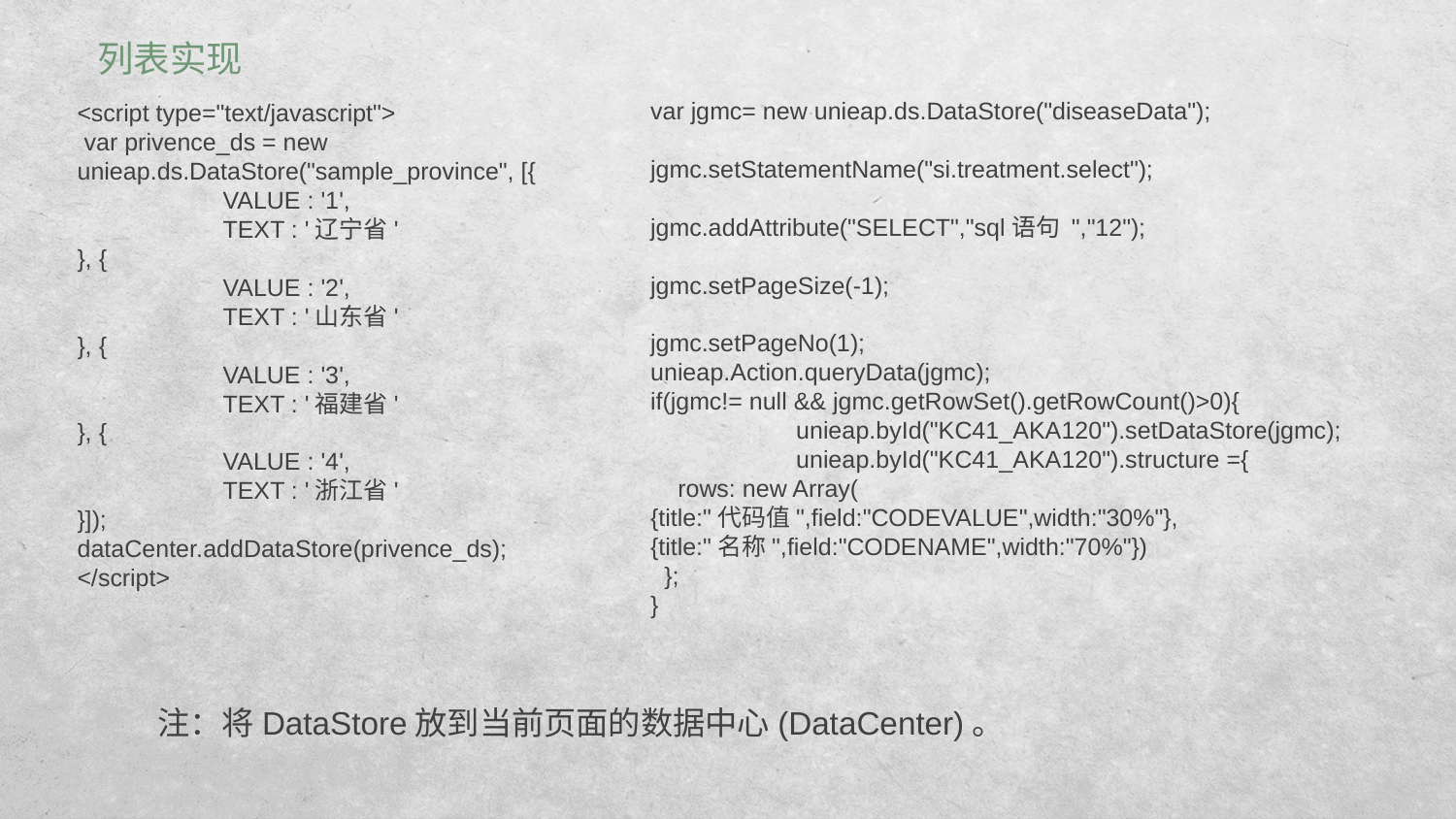

列表实现
var jgmc= new unieap.ds.DataStore("diseaseData");

jgmc.setStatementName("si.treatment.select");

jgmc.addAttribute("SELECT","sql语句 ","12");

jgmc.setPageSize(-1);

jgmc.setPageNo(1);
unieap.Action.queryData(jgmc);
if(jgmc!= null && jgmc.getRowSet().getRowCount()>0){
	unieap.byId("KC41_AKA120").setDataStore(jgmc);
	unieap.byId("KC41_AKA120").structure ={
    rows: new Array(
{title:"代码值",field:"CODEVALUE",width:"30%"},
{title:"名称",field:"CODENAME",width:"70%"})
  };
}
<script type="text/javascript">
 var privence_ds = new unieap.ds.DataStore("sample_province", [{
	VALUE : '1',
	TEXT : '辽宁省'
}, {
	VALUE : '2',
	TEXT : '山东省'
}, {
	VALUE : '3',
	TEXT : '福建省'
}, {
	VALUE : '4',
	TEXT : '浙江省'
}]);
dataCenter.addDataStore(privence_ds);
</script>
注：将DataStore放到当前页面的数据中心(DataCenter)。